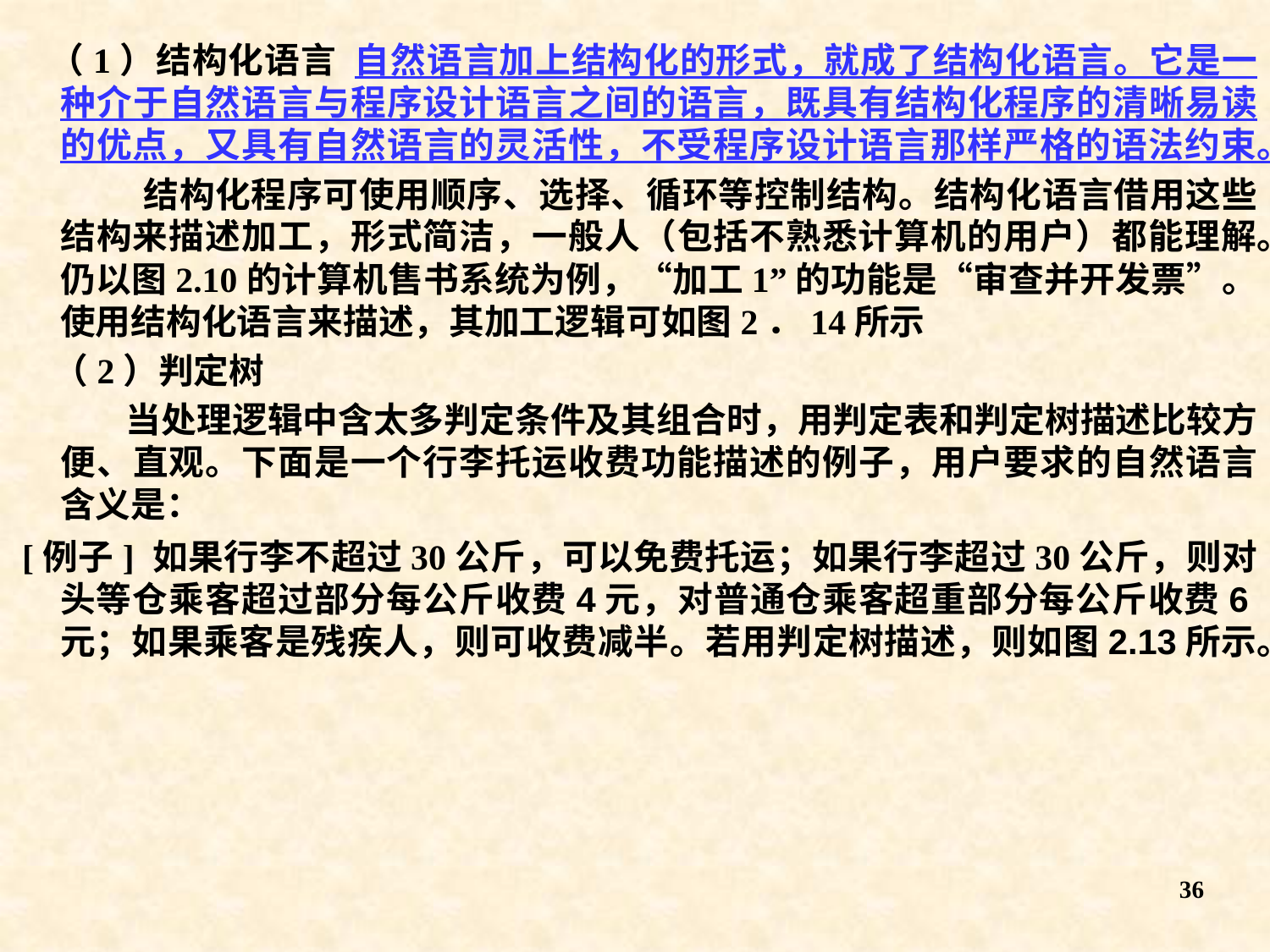

（1）结构化语言  自然语言加上结构化的形式，就成了结构化语言。它是一种介于自然语言与程序设计语言之间的语言，既具有结构化程序的清晰易读的优点，又具有自然语言的灵活性，不受程序设计语言那样严格的语法约束。
              结构化程序可使用顺序、选择、循环等控制结构。结构化语言借用这些结构来描述加工，形式简洁，一般人（包括不熟悉计算机的用户）都能理解。仍以图2.10的计算机售书系统为例，“加工1”的功能是“审查并开发票”。使用结构化语言来描述，其加工逻辑可如图2．14所示
    （2）判定树
             当处理逻辑中含太多判定条件及其组合时，用判定表和判定树描述比较方便、直观。下面是一个行李托运收费功能描述的例子，用户要求的自然语言含义是：
 [例子] 如果行李不超过30公斤，可以免费托运；如果行李超过30公斤，则对头等仓乘客超过部分每公斤收费4元，对普通仓乘客超重部分每公斤收费6元；如果乘客是残疾人，则可收费减半。若用判定树描述，则如图2.13所示。
36